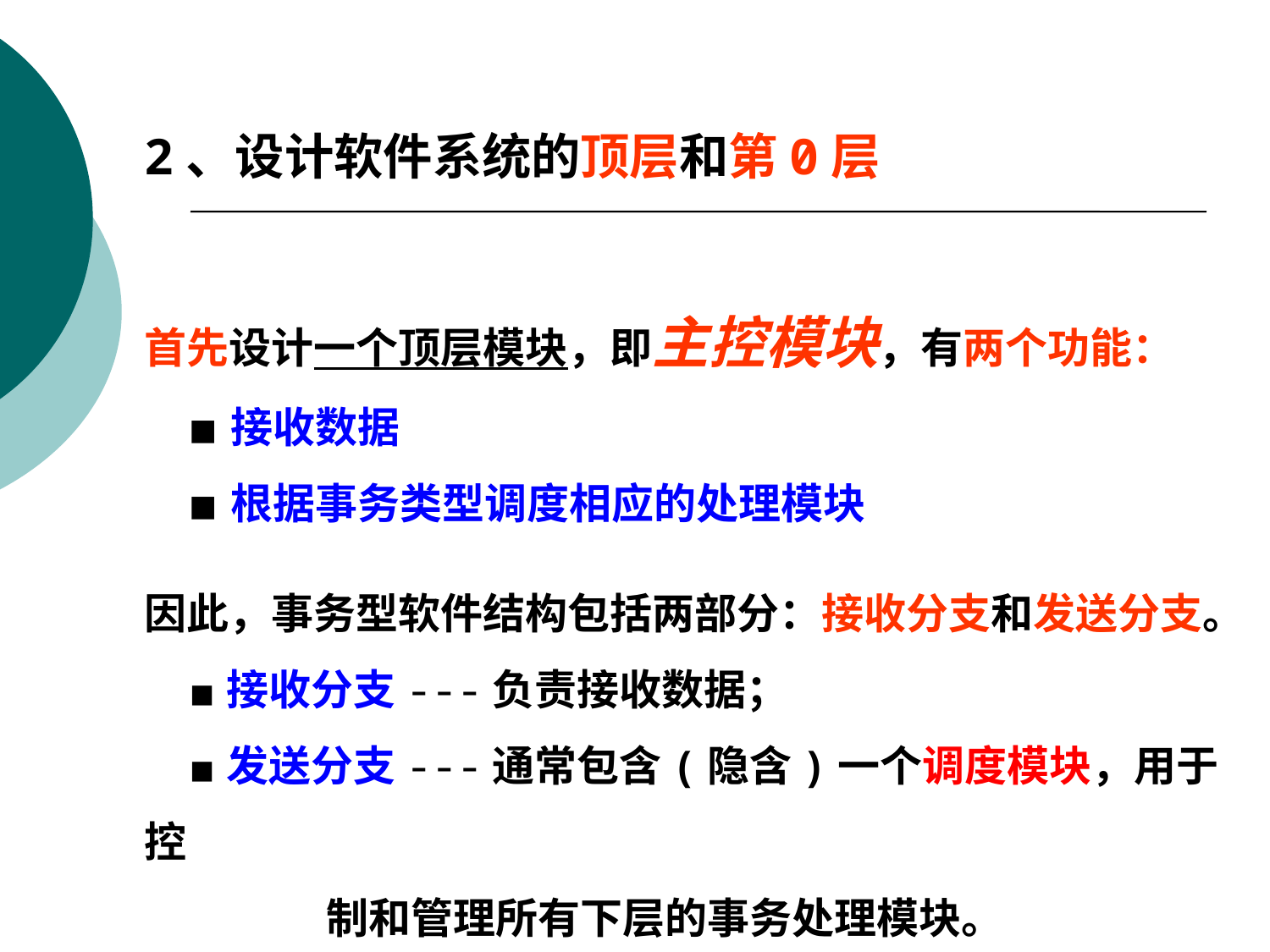

2、设计软件系统的顶层和第0层

首先设计一个顶层模块，即主控模块，有两个功能：
       ■ 接收数据
       ■ 根据事务类型调度相应的处理模块
因此，事务型软件结构包括两部分：接收分支和发送分支。
        ■ 接收分支---负责接收数据；
        ■ 发送分支---通常包含(隐含)一个调度模块，用于控
                  制和管理所有下层的事务处理模块。